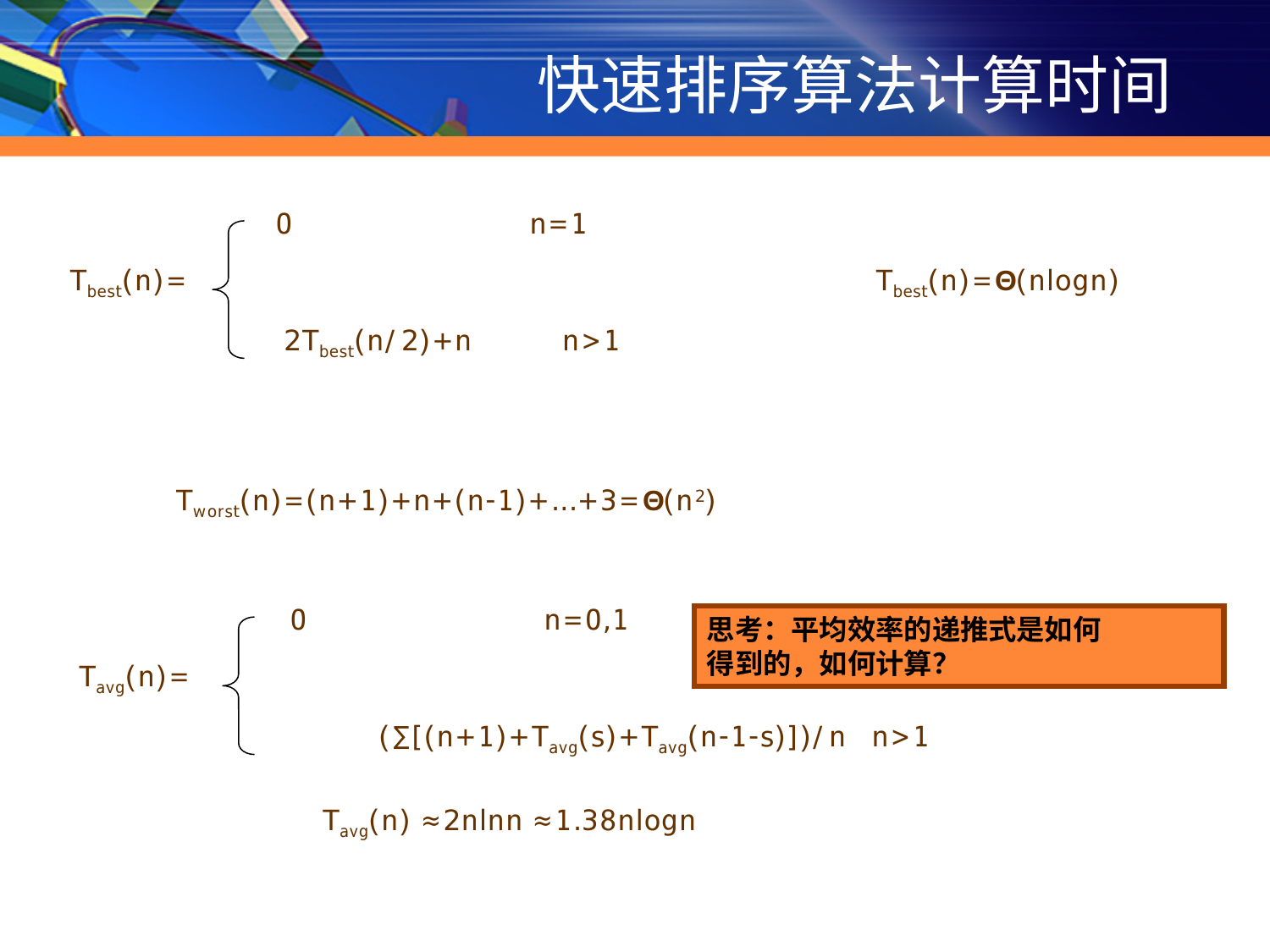

# 快速排序算法计算时间
0		n=1

Tbest(n)=
2Tbest(n/2)+n	   n>1
Tbest(n)=Θ(nlogn)
Tworst(n)=(n+1)+n+(n-1)+...+3=Θ(n2)
0		n=0,1

Tavg(n)=
(∑[(n+1)+Tavg(s)+Tavg(n-1-s)])/n   n>1
思考：平均效率的递推式是如何
得到的，如何计算？
Tavg(n) ≈2nlnn ≈1.38nlogn